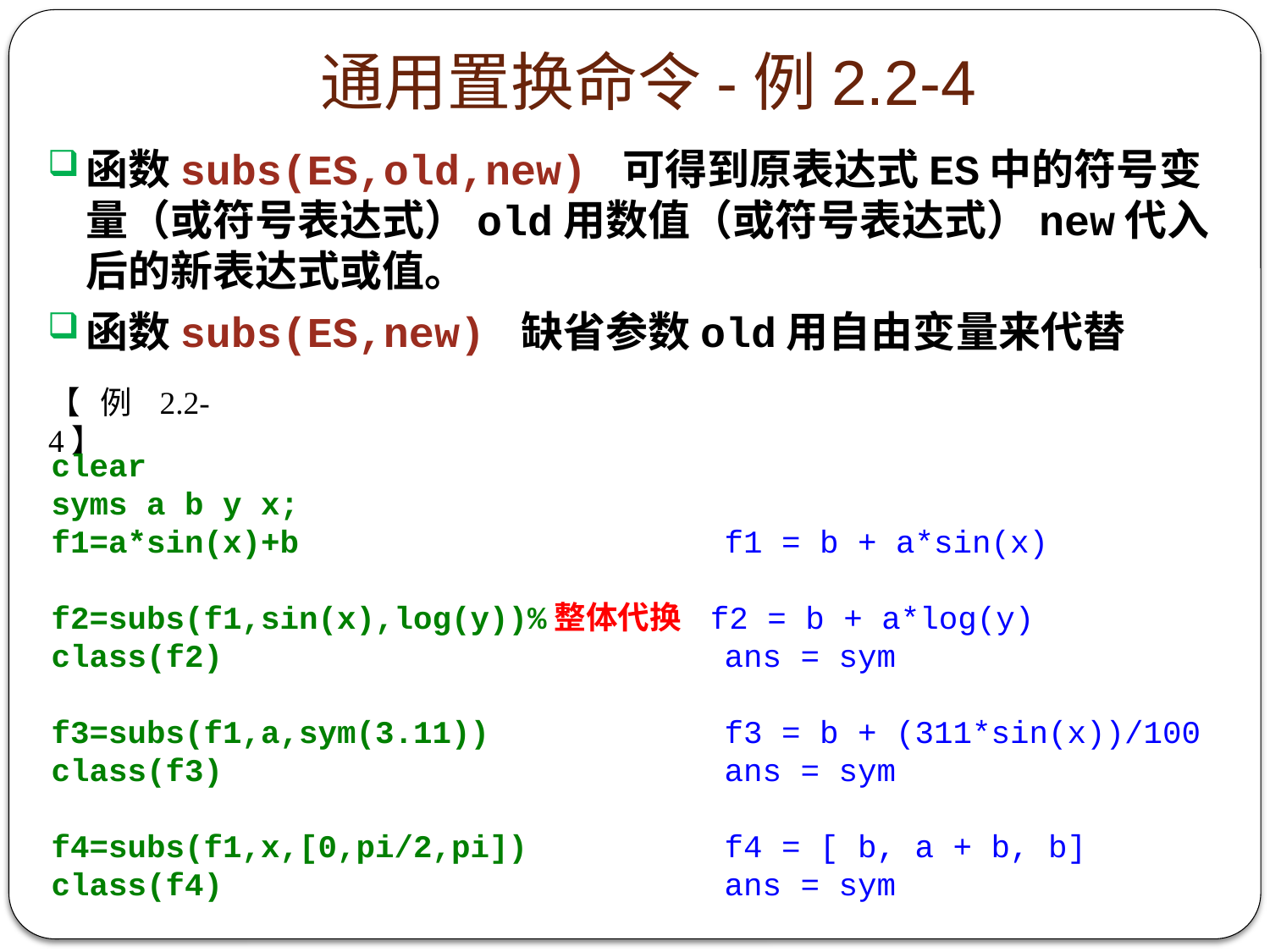

# 通用置换命令-例2.2-4
函数subs(ES,old,new) 可得到原表达式ES中的符号变量（或符号表达式）old用数值（或符号表达式）new代入后的新表达式或值。
函数subs(ES,new) 缺省参数old用自由变量来代替
【例2.2-4】
clear
syms a b y x;
f1=a*sin(x)+b  			  f1 = b + a*sin(x)

f2=subs(f1,sin(x),log(y))%整体代换   f2 = b + a*log(y)
class(f2)			      	  ans = sym

f3=subs(f1,a,sym(3.11))		  f3 = b + (311*sin(x))/100
class(f3)				  ans = sym

f4=subs(f1,x,[0,pi/2,pi])		  f4 = [ b, a + b, b]
class(f4)  				  ans = sym